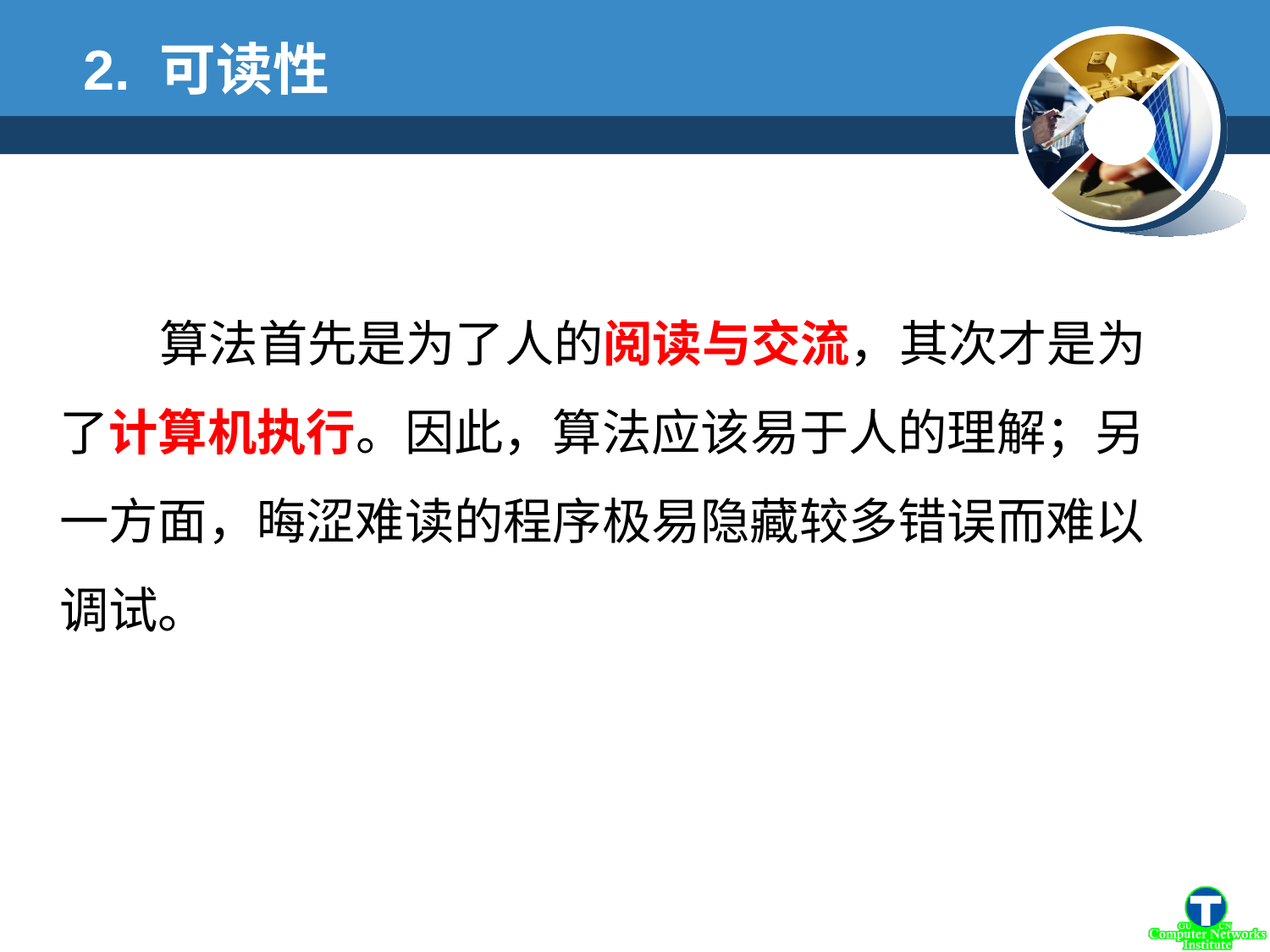

2. 可读性
        算法首先是为了人的阅读与交流，其次才是为了计算机执行。因此，算法应该易于人的理解；另一方面，晦涩难读的程序极易隐藏较多错误而难以调试。